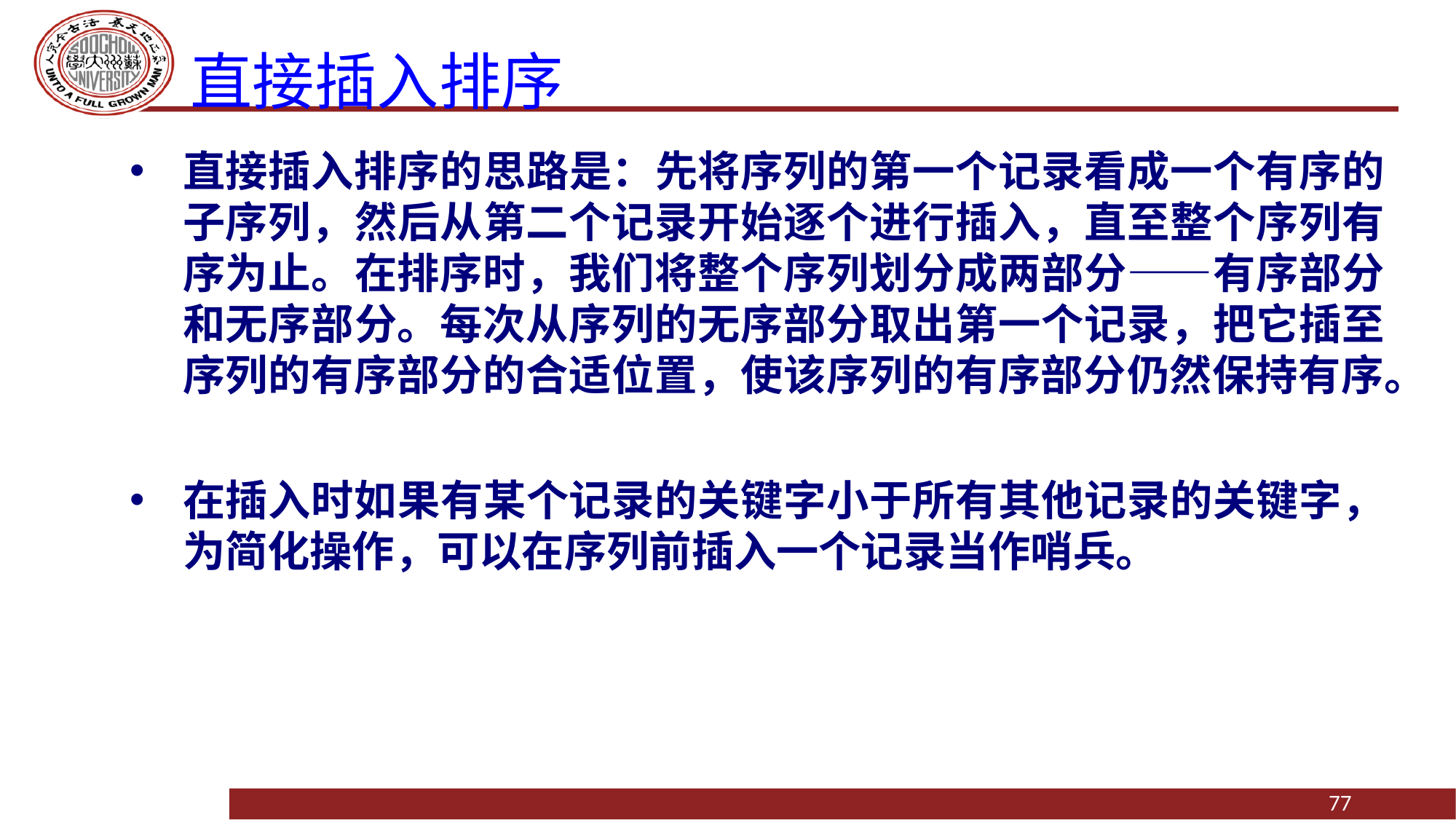

# 直接插入排序
直接插入排序的思路是：先将序列的第一个记录看成一个有序的子序列，然后从第二个记录开始逐个进行插入，直至整个序列有序为止。在排序时，我们将整个序列划分成两部分——有序部分和无序部分。每次从序列的无序部分取出第一个记录，把它插至序列的有序部分的合适位置，使该序列的有序部分仍然保持有序。

在插入时如果有某个记录的关键字小于所有其他记录的关键字，为简化操作，可以在序列前插入一个记录当作哨兵。
77